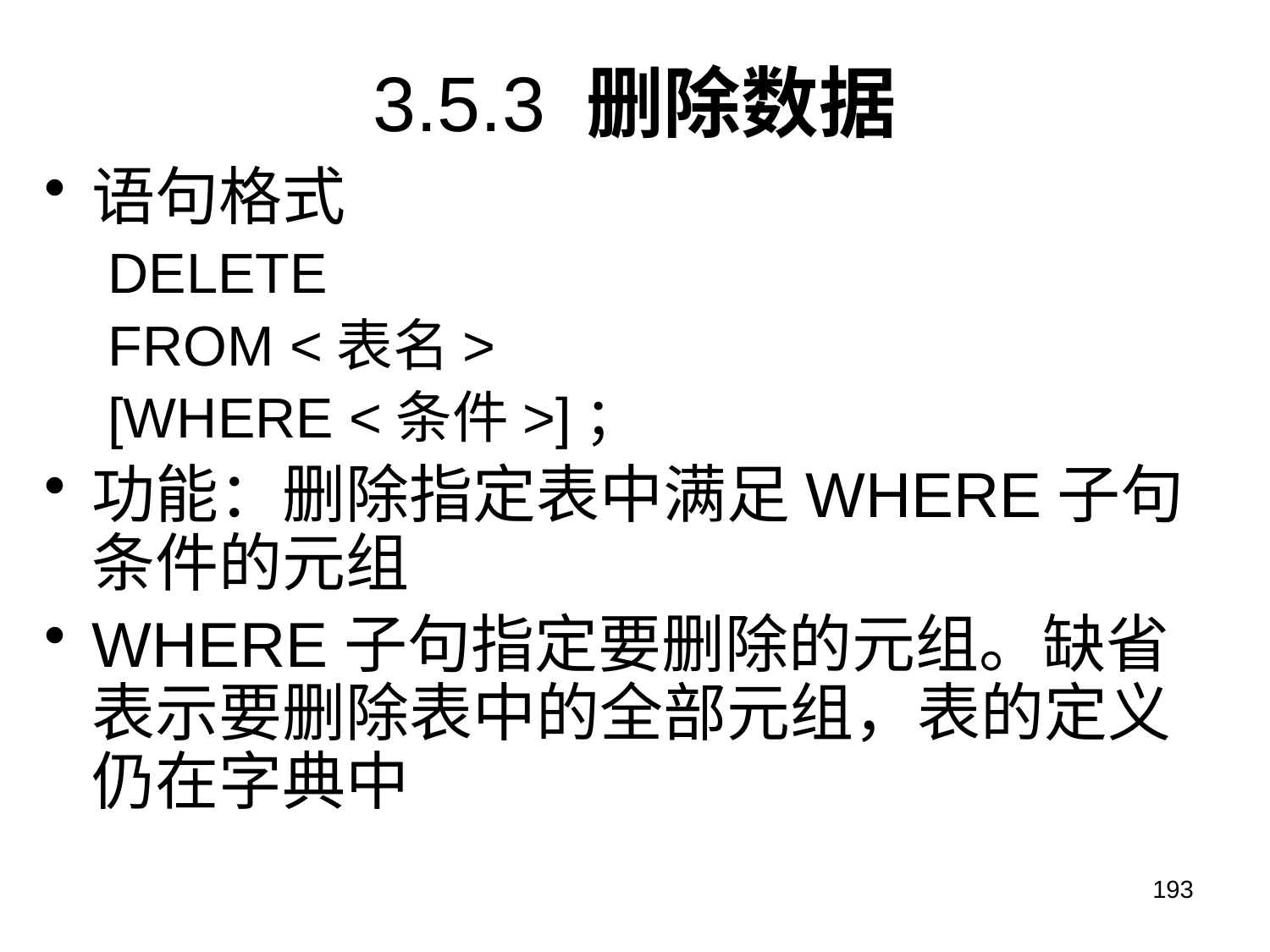

# 3.5.3 删除数据
语句格式
DELETE
FROM <表名>
[WHERE <条件>]；
功能：删除指定表中满足WHERE子句条件的元组
WHERE子句指定要删除的元组。缺省表示要删除表中的全部元组，表的定义仍在字典中
193